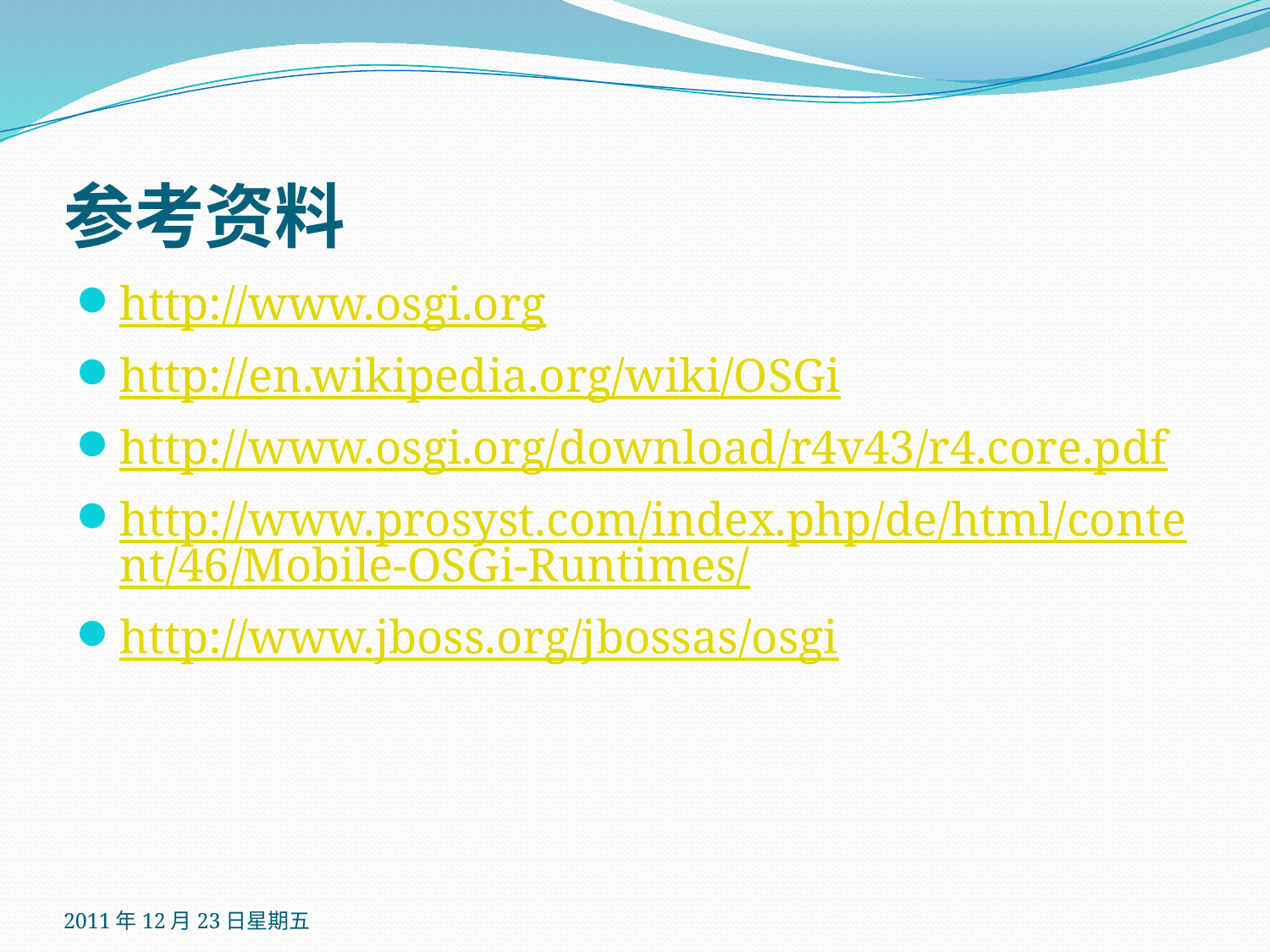

# 参考资料
http://www.osgi.org
http://en.wikipedia.org/wiki/OSGi
http://www.osgi.org/download/r4v43/r4.core.pdf
http://www.prosyst.com/index.php/de/html/content/46/Mobile-OSGi-Runtimes/
http://www.jboss.org/jbossas/osgi

2011年12月23日星期五